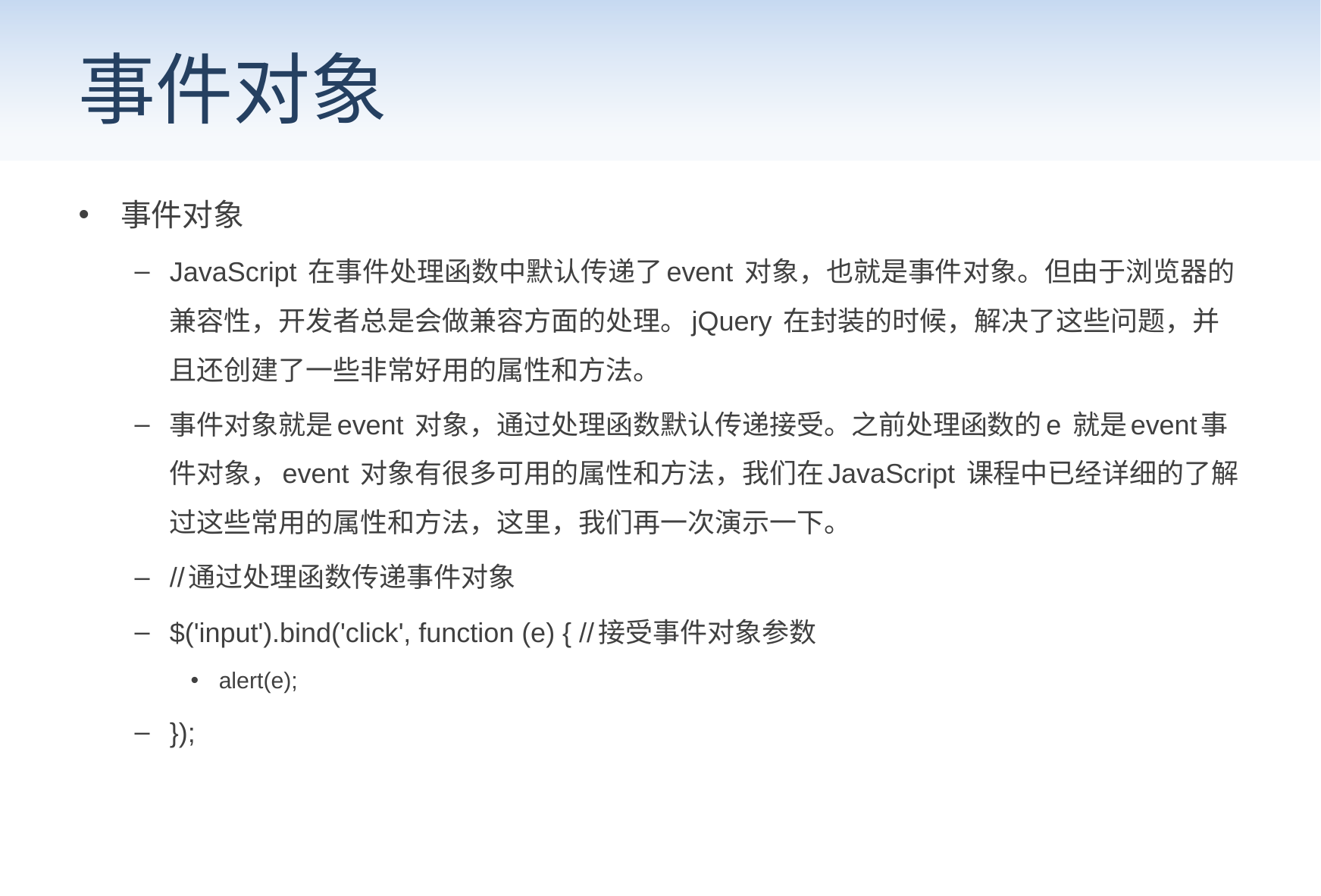

# 事件对象
事件对象
JavaScript 在事件处理函数中默认传递了event 对象，也就是事件对象。但由于浏览器的兼容性，开发者总是会做兼容方面的处理。jQuery 在封装的时候，解决了这些问题，并且还创建了一些非常好用的属性和方法。
事件对象就是event 对象，通过处理函数默认传递接受。之前处理函数的e 就是event事件对象，event 对象有很多可用的属性和方法，我们在JavaScript 课程中已经详细的了解过这些常用的属性和方法，这里，我们再一次演示一下。
//通过处理函数传递事件对象
$('input').bind('click', function (e) { //接受事件对象参数
alert(e);
});